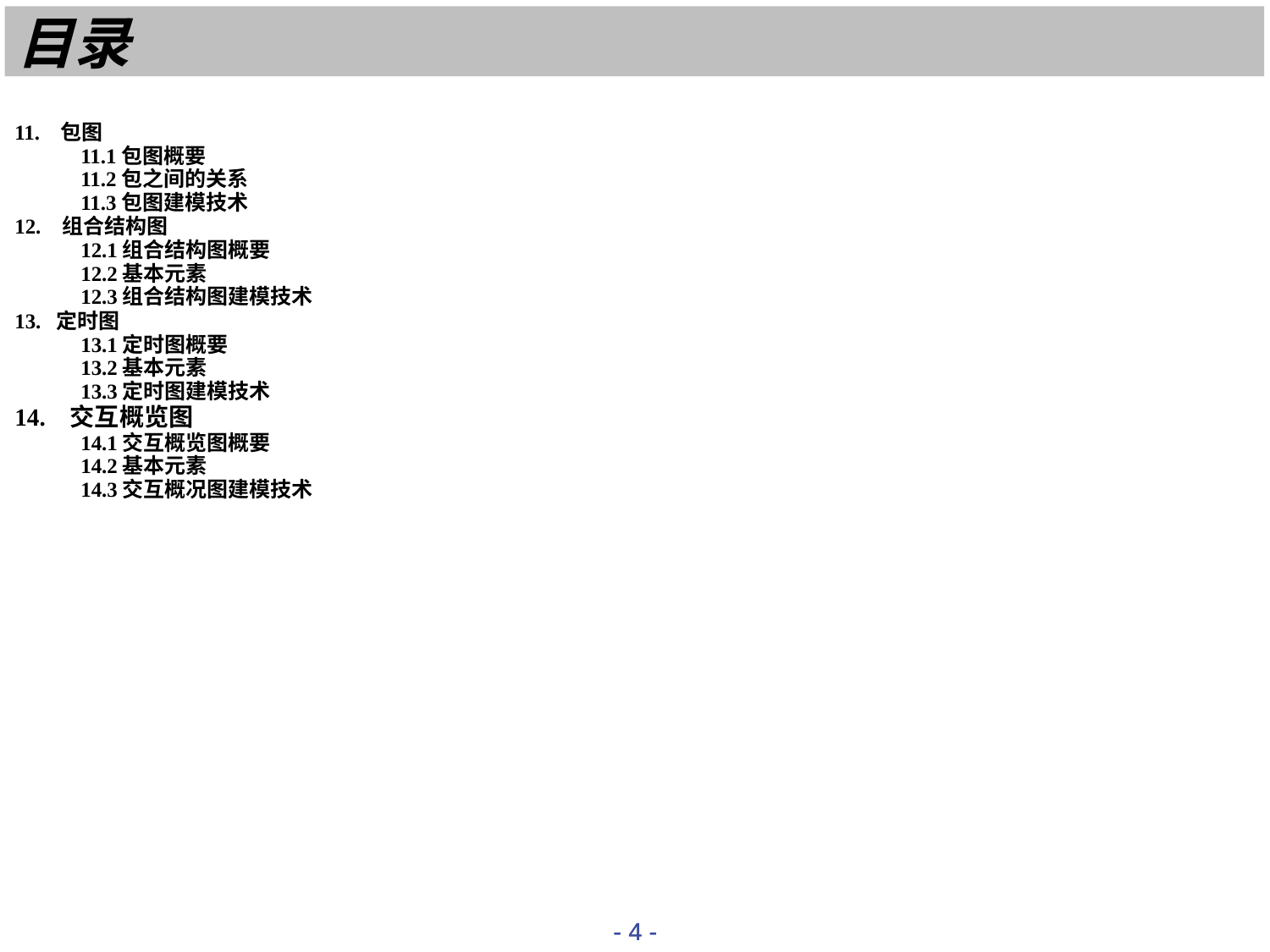

# 目录

11.   包图
11.1包图概要
11.2包之间的关系
11.3包图建模技术
12.   组合结构图
12.1组合结构图概要
12.2基本元素
12.3组合结构图建模技术
13.  定时图
13.1定时图概要
13.2基本元素
13.3定时图建模技术
14.   交互概览图
14.1交互概览图概要
14.2基本元素
14.3交互概况图建模技术